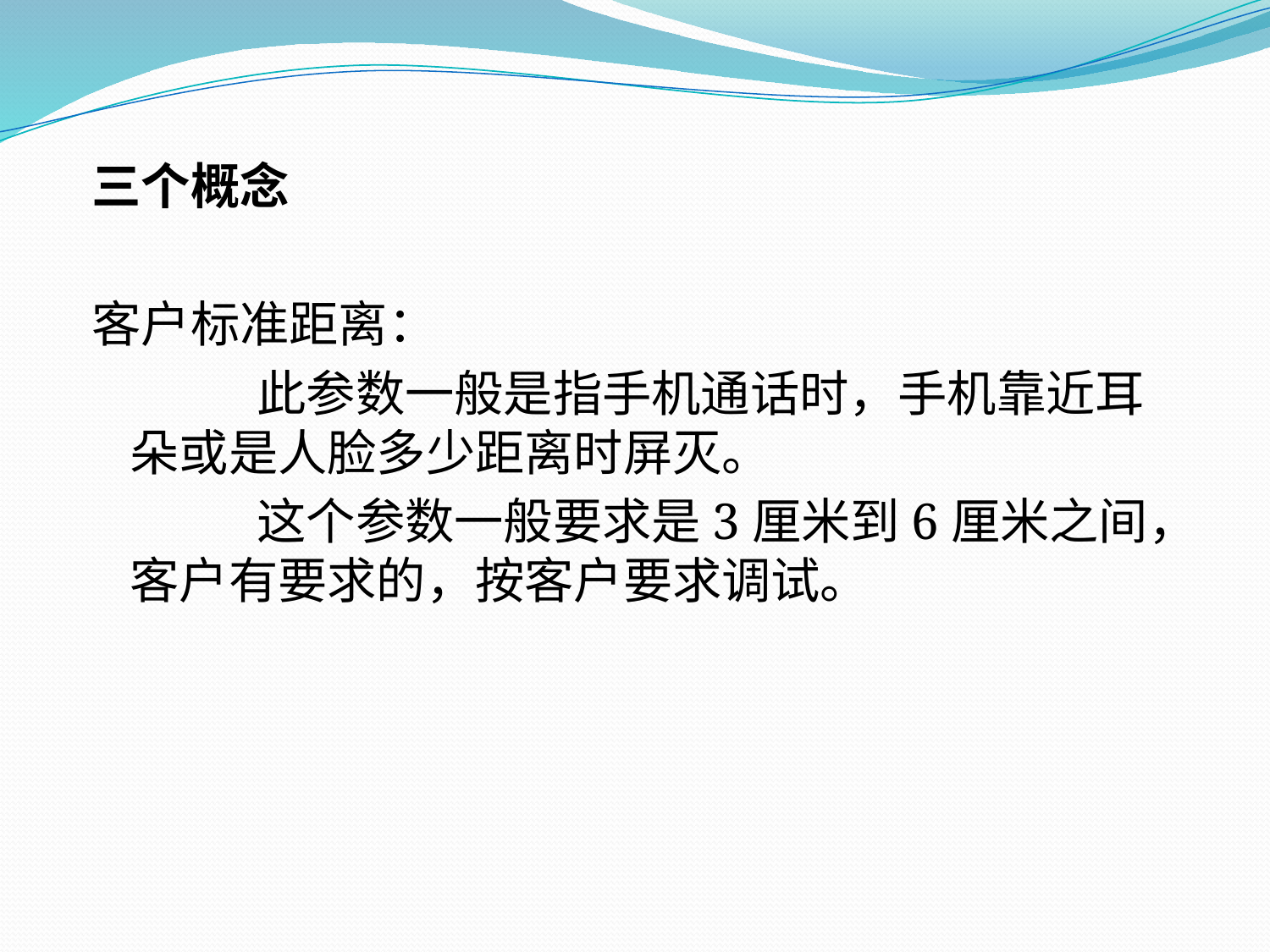

三个概念

客户标准距离：
		此参数一般是指手机通话时，手机靠近耳朵或是人脸多少距离时屏灭。
		这个参数一般要求是3厘米到6厘米之间，客户有要求的，按客户要求调试。